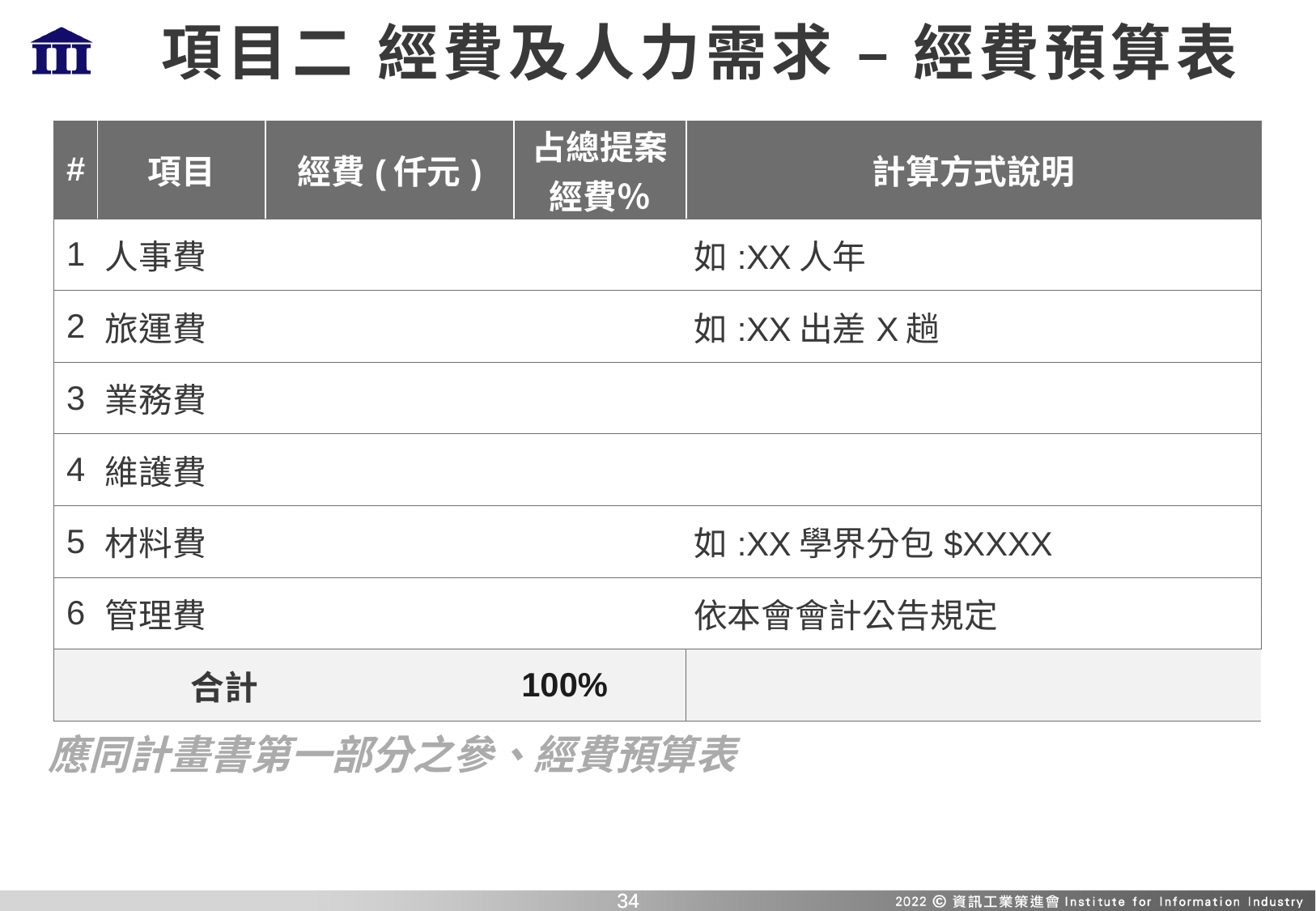

# 項目二 經費及人力需求 – 經費預算表
| # | 項目 | 經費(仟元) | 占總提案經費％ | 計算方式說明 |
| --- | --- | --- | --- | --- |
| 1 | 人事費 |  |  | 如:XX人年 |
| 2 | 旅運費 |  |  | 如:XX出差X趟 |
| 3 | 業務費 |  |  |  |
| 4 | 維護費 |  |  |  |
| 5 | 材料費 |  |  | 如:XX學界分包$XXXX |
| 6 | 管理費 |  |  | 依本會會計公告規定 |
| 合計 |  |  | 100% |  |
應同計畫書第一部分之參、經費預算表